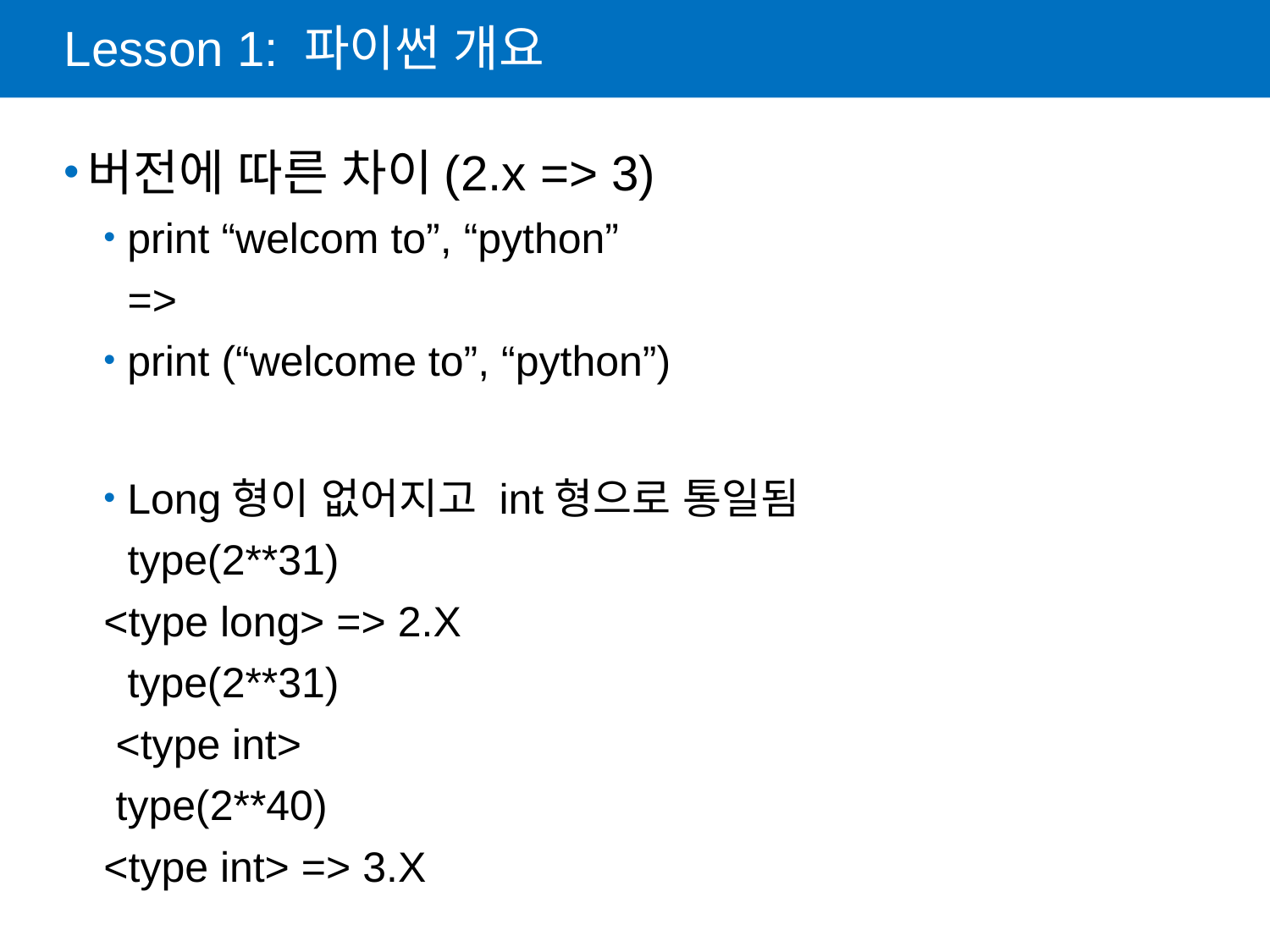

# Lesson 1: 파이썬 개요
버전에 따른 차이(2.x => 3)
print “welcom to”, “python”
  =>
print (“welcome to”, “python”)

Long형이 없어지고 int형으로 통일됨
  type(2**31)
<type long> => 2.X
  type(2**31)
 <type int>
 type(2**40)
<type int> => 3.X